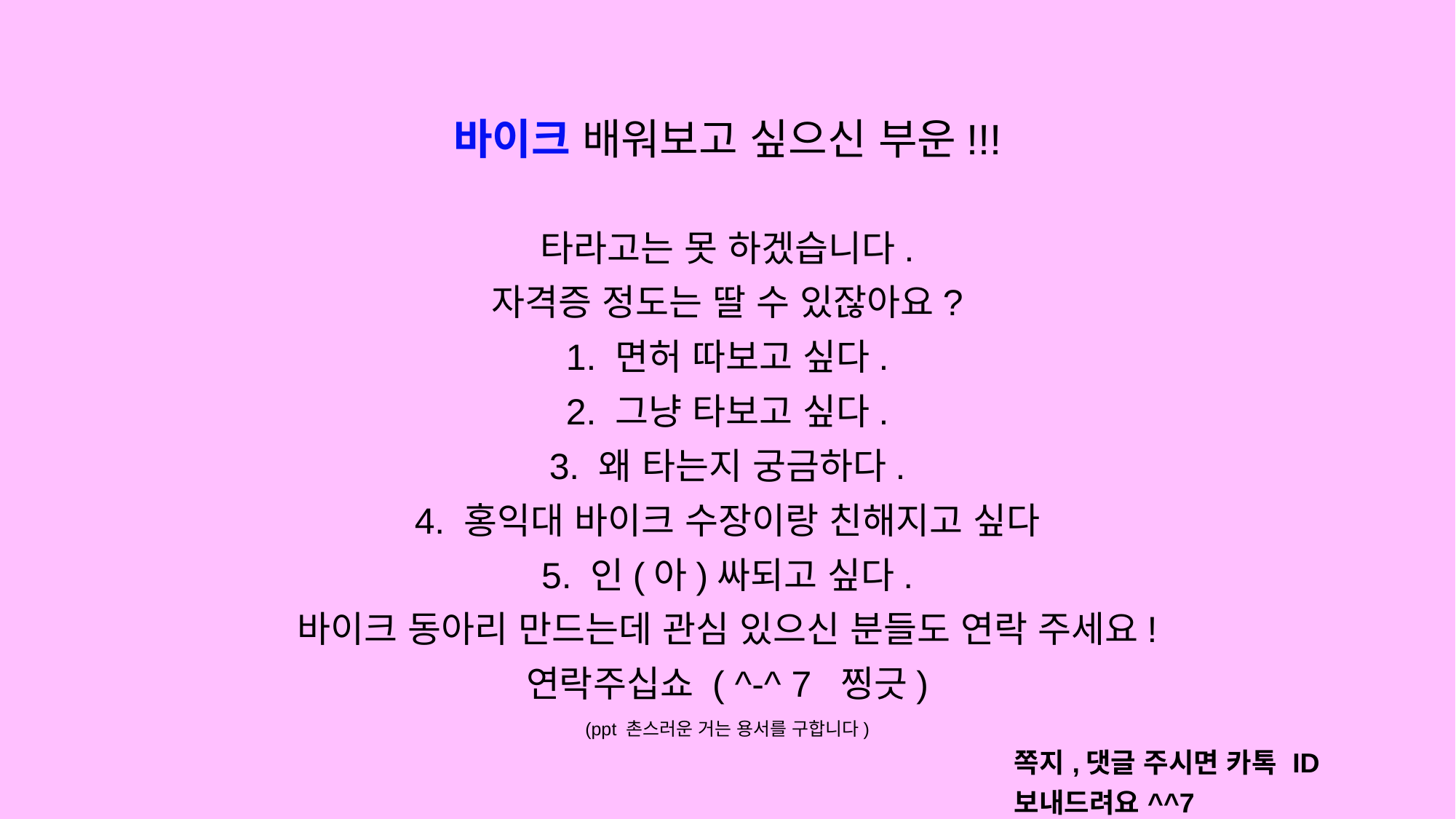

# 바이크 배워보고 싶으신 부운!!!
타라고는 못 하겠습니다.
자격증 정도는 딸 수 있잖아요?
1. 면허 따보고 싶다.
2. 그냥 타보고 싶다.
3. 왜 타는지 궁금하다.
4. 홍익대 바이크 수장이랑 친해지고 싶다
5. 인(아)싸되고 싶다.
바이크 동아리 만드는데 관심 있으신 분들도 연락 주세요!
연락주십쇼 ( ^-^ 7  찡긋)
(ppt 촌스러운 거는 용서를 구합니다)
| 쪽지,댓글 주시면 카톡 ID 보내드려요^^7 |
| --- |